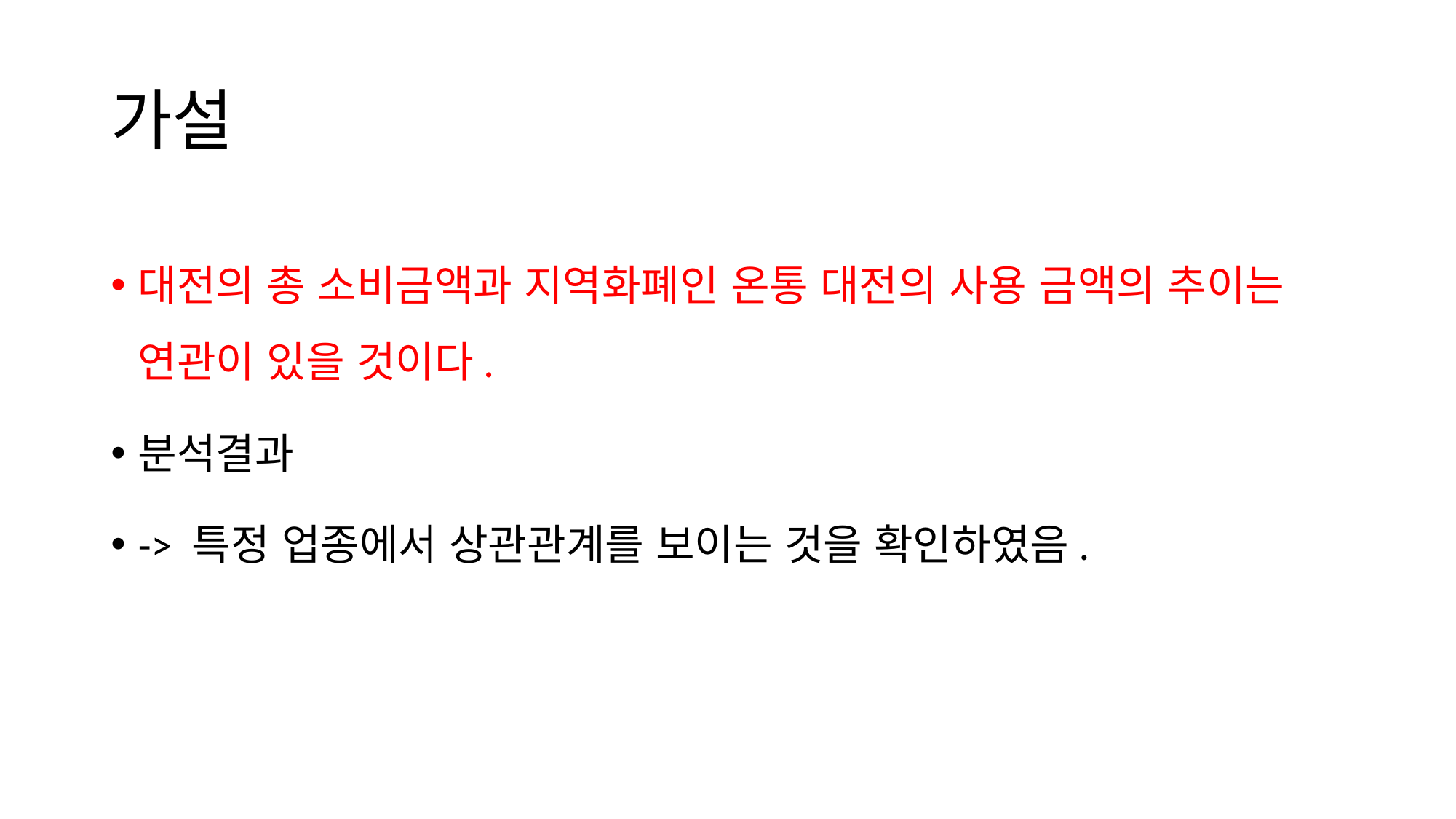

# 가설

대전의 총 소비금액과 지역화폐인 온통 대전의 사용 금액의 추이는 연관이 있을 것이다.
분석결과
-> 특정 업종에서 상관관계를 보이는 것을 확인하였음.